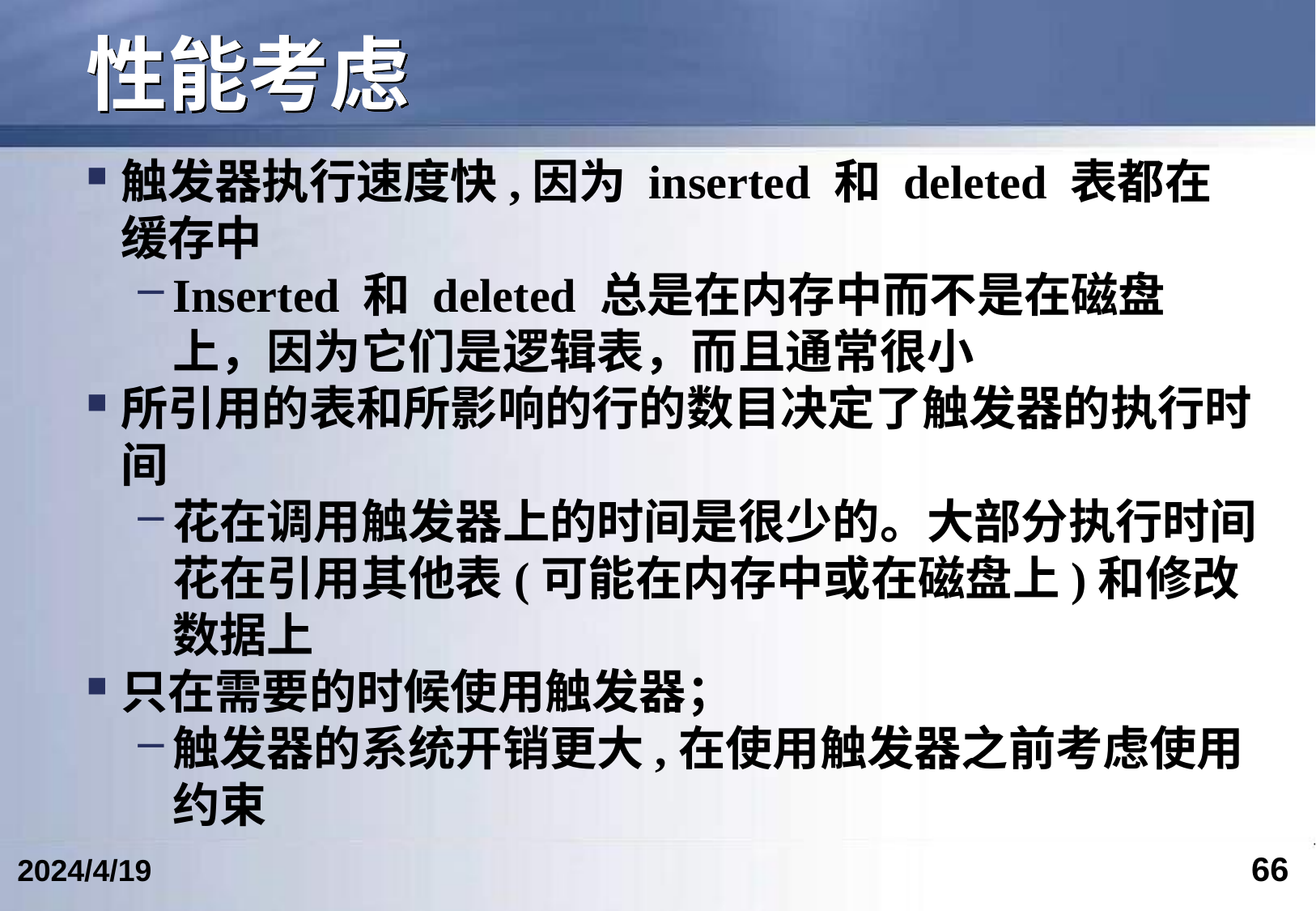

# 性能考虑
触发器执行速度快,因为 inserted 和 deleted 表都在缓存中
Inserted 和 deleted 总是在内存中而不是在磁盘上，因为它们是逻辑表，而且通常很小
所引用的表和所影响的行的数目决定了触发器的执行时间
花在调用触发器上的时间是很少的。大部分执行时间花在引用其他表(可能在内存中或在磁盘上)和修改数据上
只在需要的时候使用触发器；
触发器的系统开销更大,在使用触发器之前考虑使用约束
66
2024/4/19